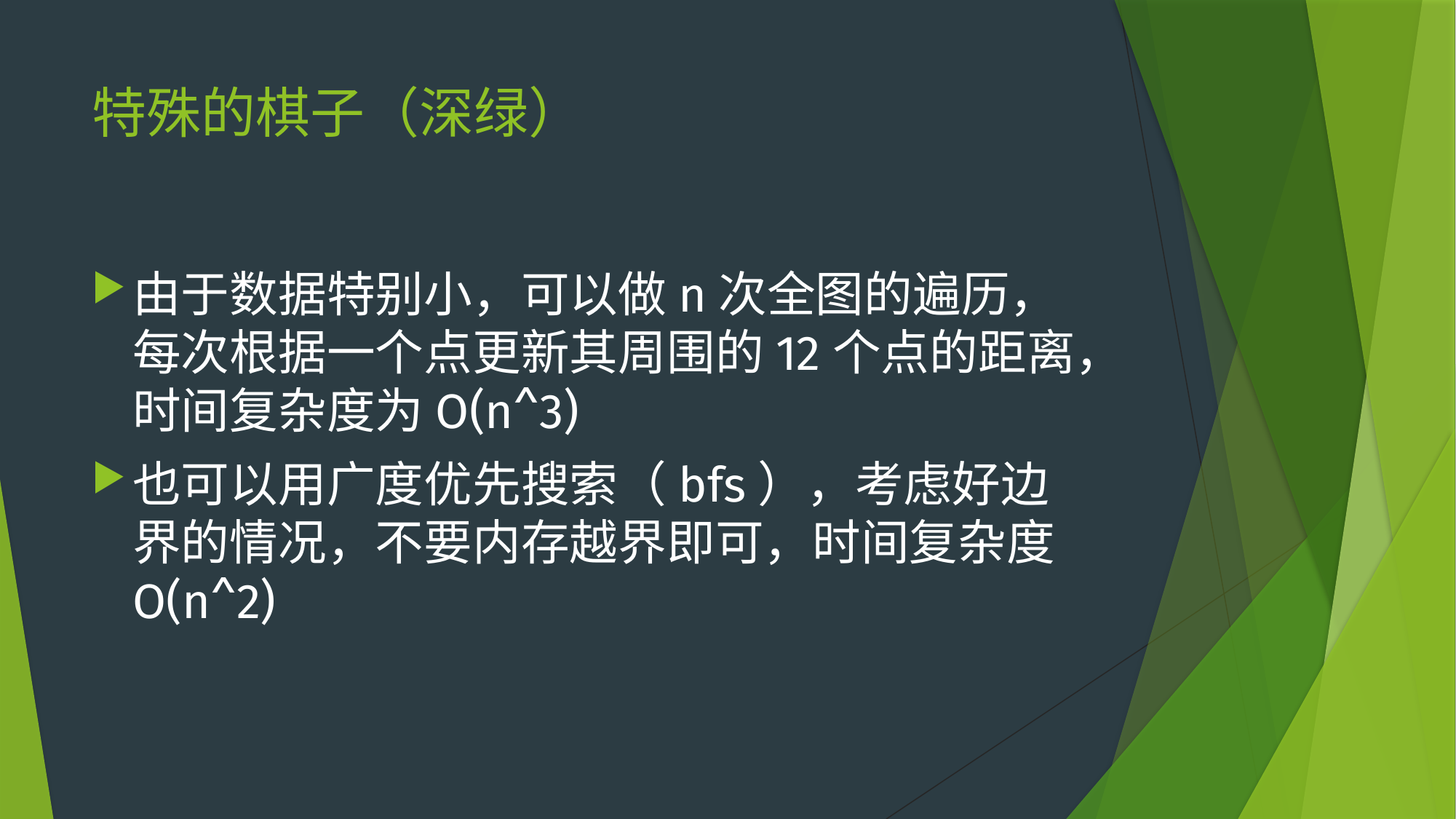

# 特殊的棋子（深绿）
由于数据特别小，可以做n次全图的遍历，每次根据一个点更新其周围的12个点的距离，时间复杂度为O(n^3)
也可以用广度优先搜索（bfs），考虑好边界的情况，不要内存越界即可，时间复杂度O(n^2)